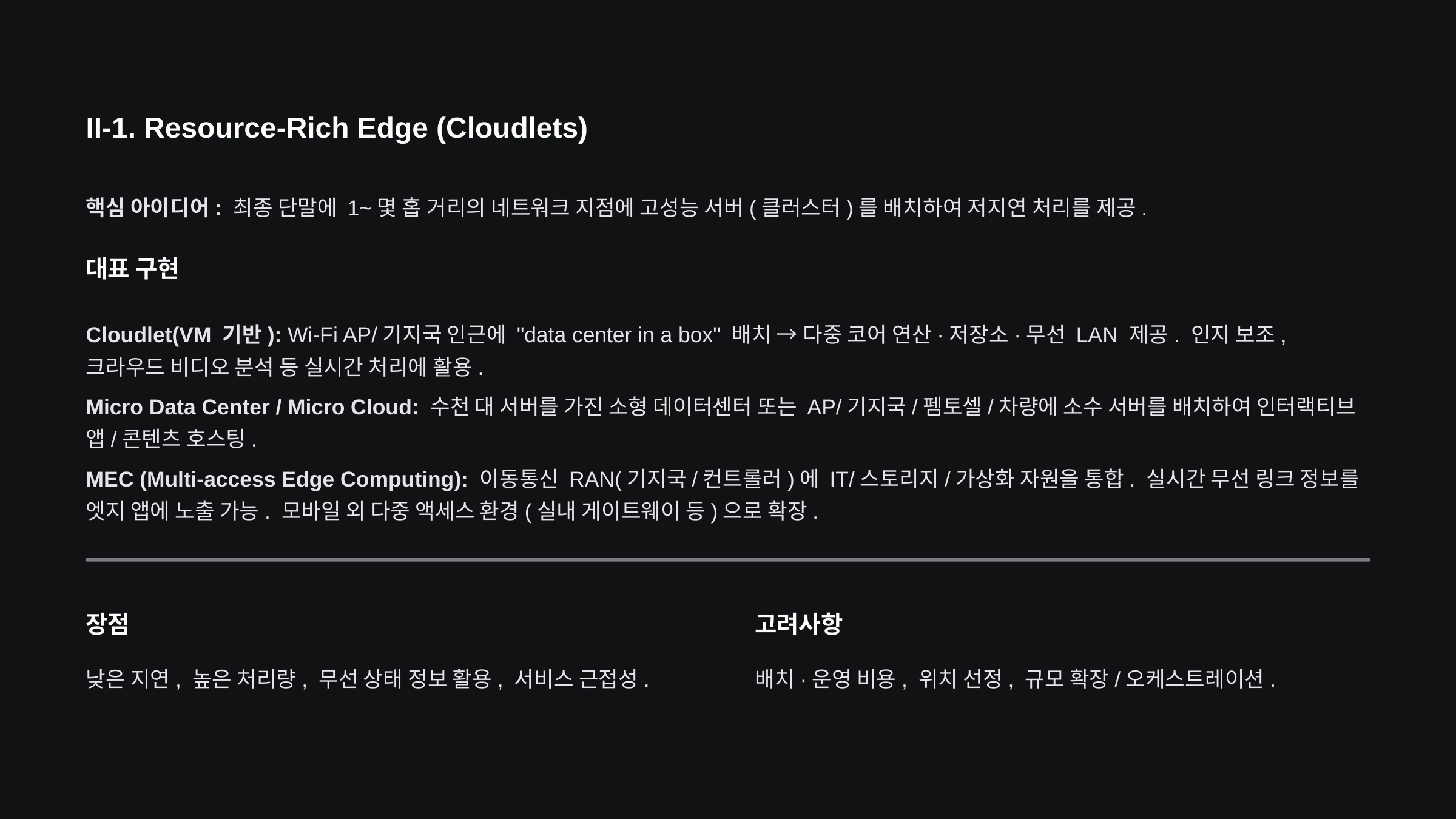

II-1. Resource-Rich Edge (Cloudlets)
핵심 아이디어: 최종 단말에 1~몇 홉 거리의 네트워크 지점에 고성능 서버(클러스터)를 배치하여 저지연 처리를 제공.
대표 구현
Cloudlet(VM 기반): Wi-Fi AP/기지국 인근에 "data center in a box" 배치 → 다중 코어 연산·저장소·무선 LAN 제공. 인지 보조, 크라우드 비디오 분석 등 실시간 처리에 활용.
Micro Data Center / Micro Cloud: 수천 대 서버를 가진 소형 데이터센터 또는 AP/기지국/펨토셀/차량에 소수 서버를 배치하여 인터랙티브 앱/콘텐츠 호스팅.
MEC (Multi-access Edge Computing): 이동통신 RAN(기지국/컨트롤러)에 IT/스토리지/가상화 자원을 통합. 실시간 무선 링크 정보를 엣지 앱에 노출 가능. 모바일 외 다중 액세스 환경(실내 게이트웨이 등)으로 확장.

장점
고려사항
낮은 지연, 높은 처리량, 무선 상태 정보 활용, 서비스 근접성.
배치·운영 비용, 위치 선정, 규모 확장/오케스트레이션.